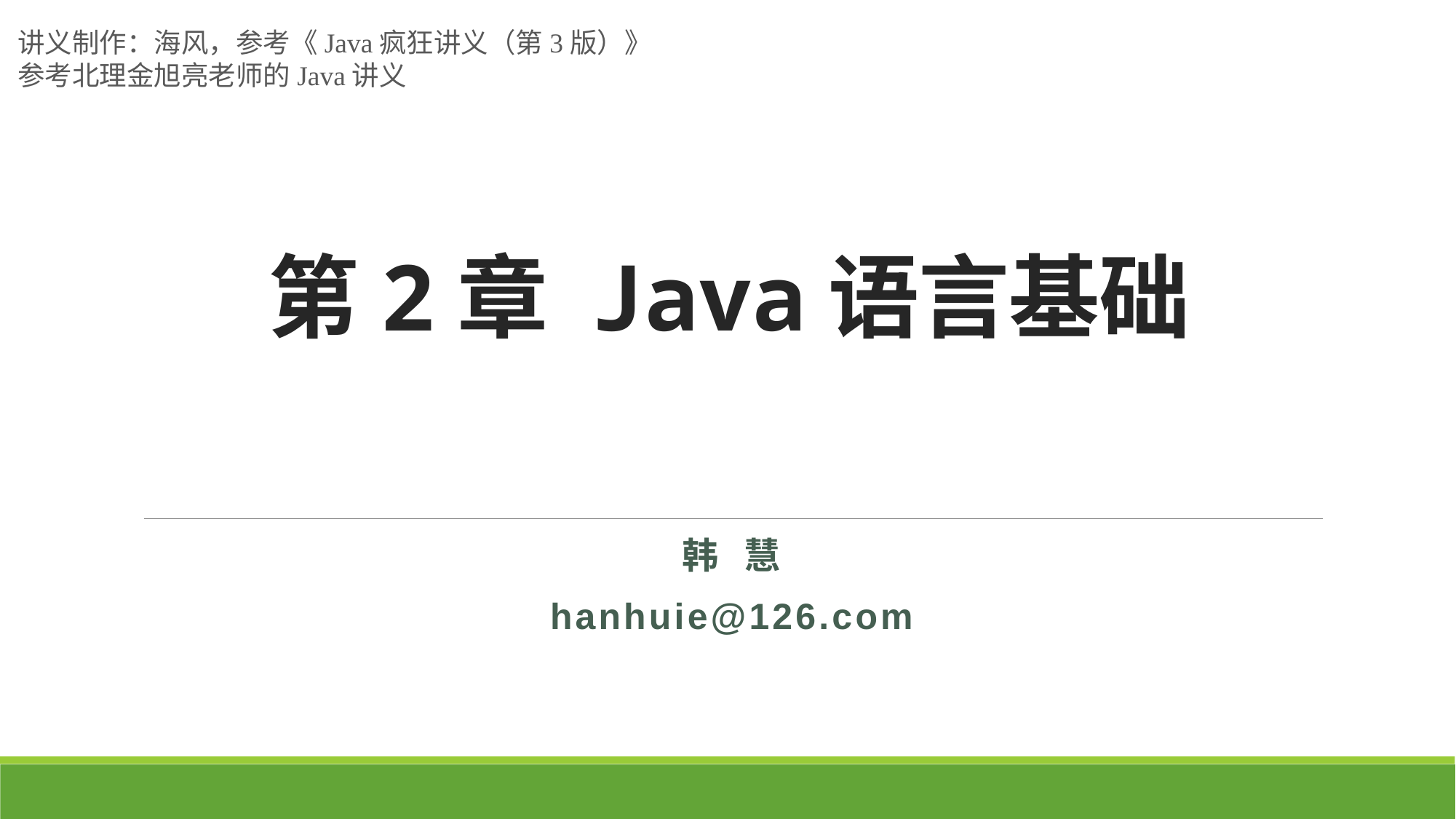

讲义制作：海风，参考《Java疯狂讲义（第3版）》
参考北理金旭亮老师的Java讲义
# 第2章 Java语言基础
韩  慧
hanhuie@126.com